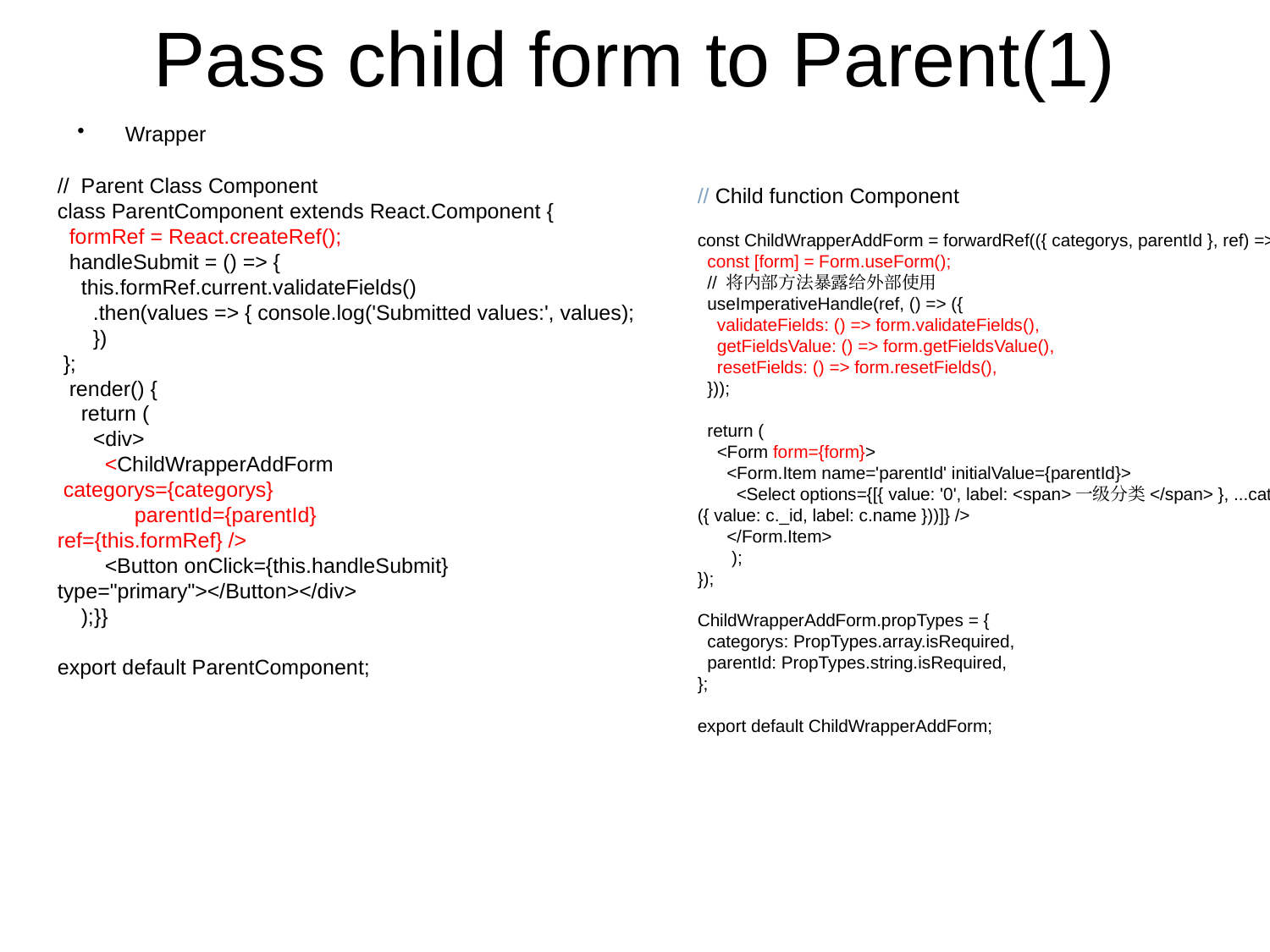

# Pass child form to Parent(1)
Wrapper

//  Parent Class Component
class ParentComponent extends React.Component {
  formRef = React.createRef();
  handleSubmit = () => {
    this.formRef.current.validateFields()
      .then(values => { console.log('Submitted values:', values);
      })
 };
  render() {
    return (
      <div>
        <ChildWrapperAddForm
 categorys={categorys}
             parentId={parentId}
ref={this.formRef} />
        <Button onClick={this.handleSubmit} type="primary"></Button></div>
    );}}

export default ParentComponent;
// Child function Component

const ChildWrapperAddForm = forwardRef(({ categorys, parentId }, ref) => {
  const [form] = Form.useForm();
  // 将内部方法暴露给外部使用
  useImperativeHandle(ref, () => ({
    validateFields: () => form.validateFields(),
    getFieldsValue: () => form.getFieldsValue(),
    resetFields: () => form.resetFields(),
  }));

  return (
    <Form form={form}>
      <Form.Item name='parentId' initialValue={parentId}>
        <Select options={[{ value: '0', label: <span>一级分类</span> }, ...categorys.map(c => ({ value: c._id, label: c.name }))]} />
      </Form.Item>
       );
});

ChildWrapperAddForm.propTypes = {
  categorys: PropTypes.array.isRequired,
  parentId: PropTypes.string.isRequired,
};

export default ChildWrapperAddForm;